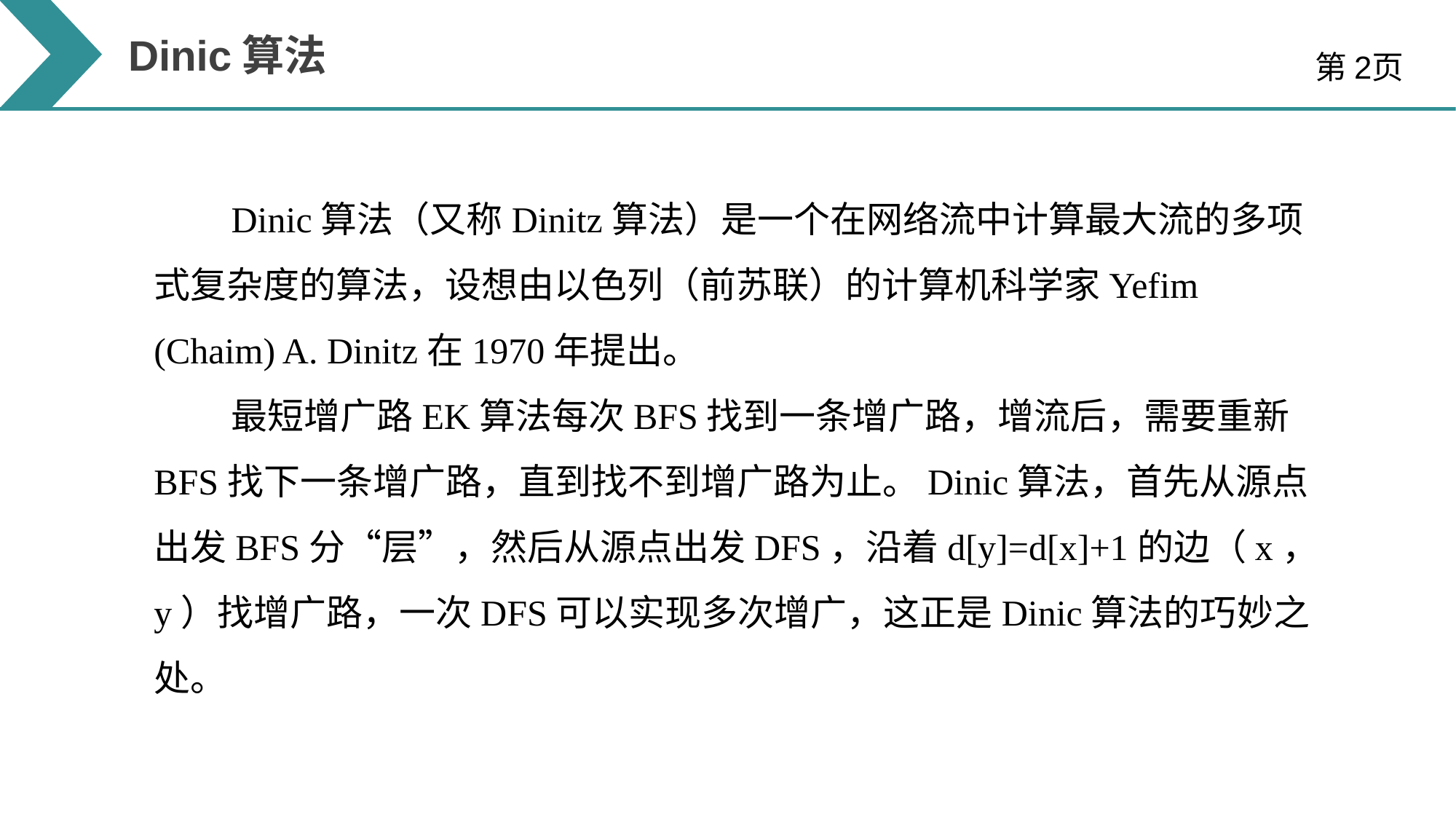

Dinic算法
第2页
Dinic算法（又称Dinitz算法）是一个在网络流中计算最大流的多项式复杂度的算法，设想由以色列（前苏联）的计算机科学家Yefim (Chaim) A. Dinitz在1970年提出。
最短增广路EK算法每次BFS找到一条增广路，增流后，需要重新BFS找下一条增广路，直到找不到增广路为止。Dinic算法，首先从源点出发BFS分“层”，然后从源点出发DFS，沿着d[y]=d[x]+1的边（x，y）找增广路，一次DFS可以实现多次增广，这正是Dinic算法的巧妙之处。